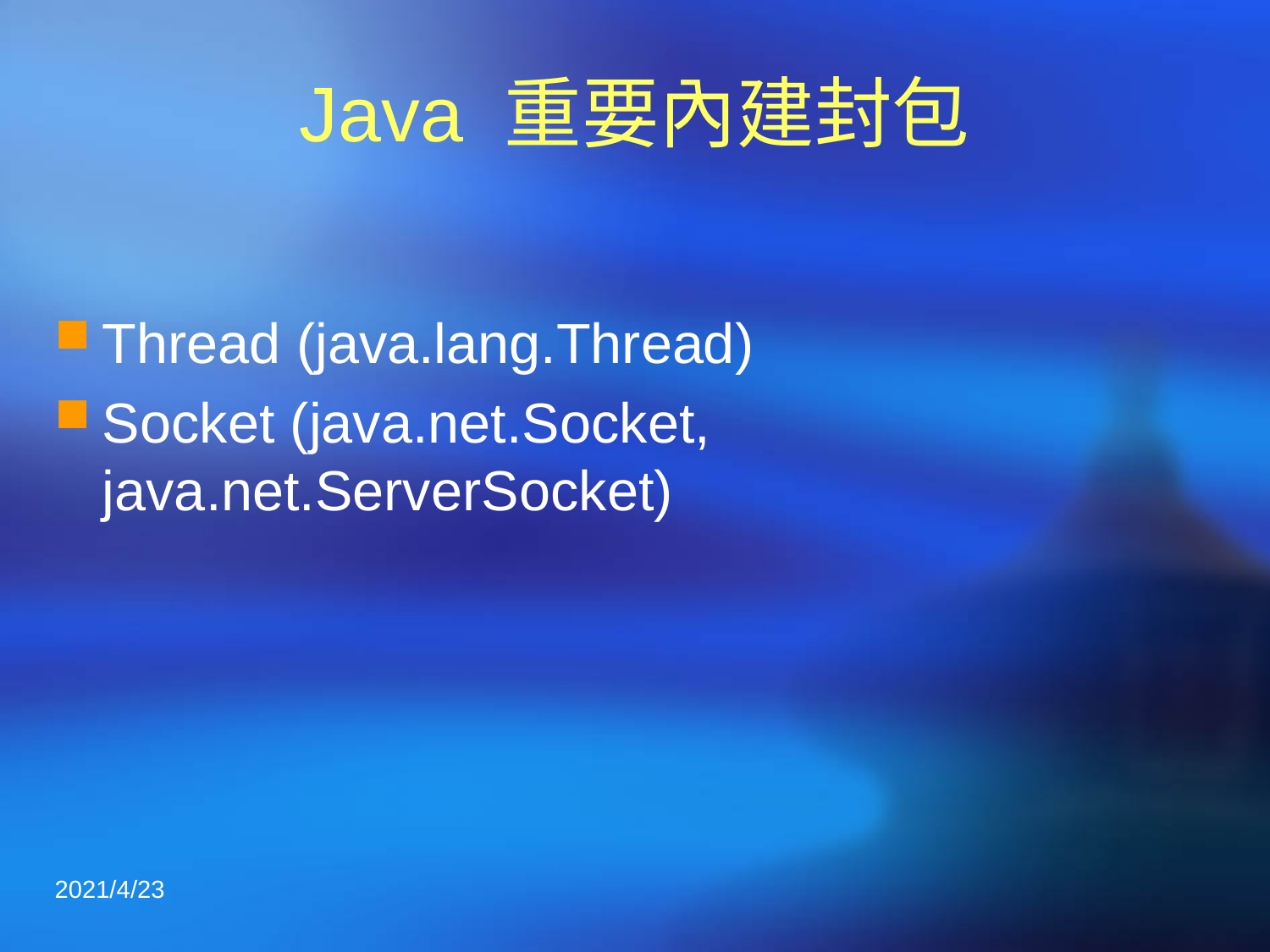

# Java 重要內建封包

Thread (java.lang.Thread)
Socket (java.net.Socket, java.net.ServerSocket)
2021/4/23